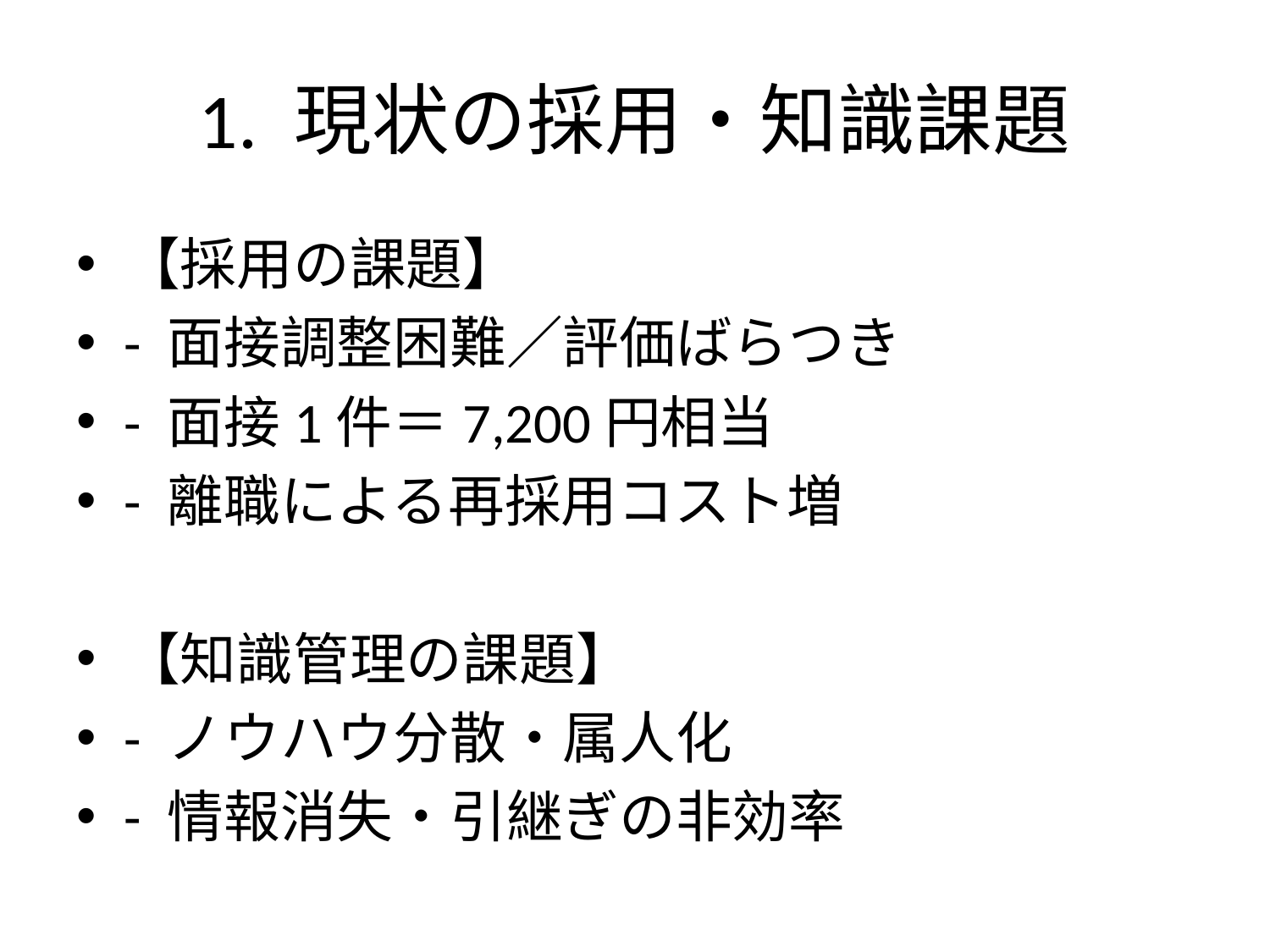

# 1. 現状の採用・知識課題
【採用の課題】
- 面接調整困難／評価ばらつき
- 面接1件＝7,200円相当
- 離職による再採用コスト増

【知識管理の課題】
- ノウハウ分散・属人化
- 情報消失・引継ぎの非効率